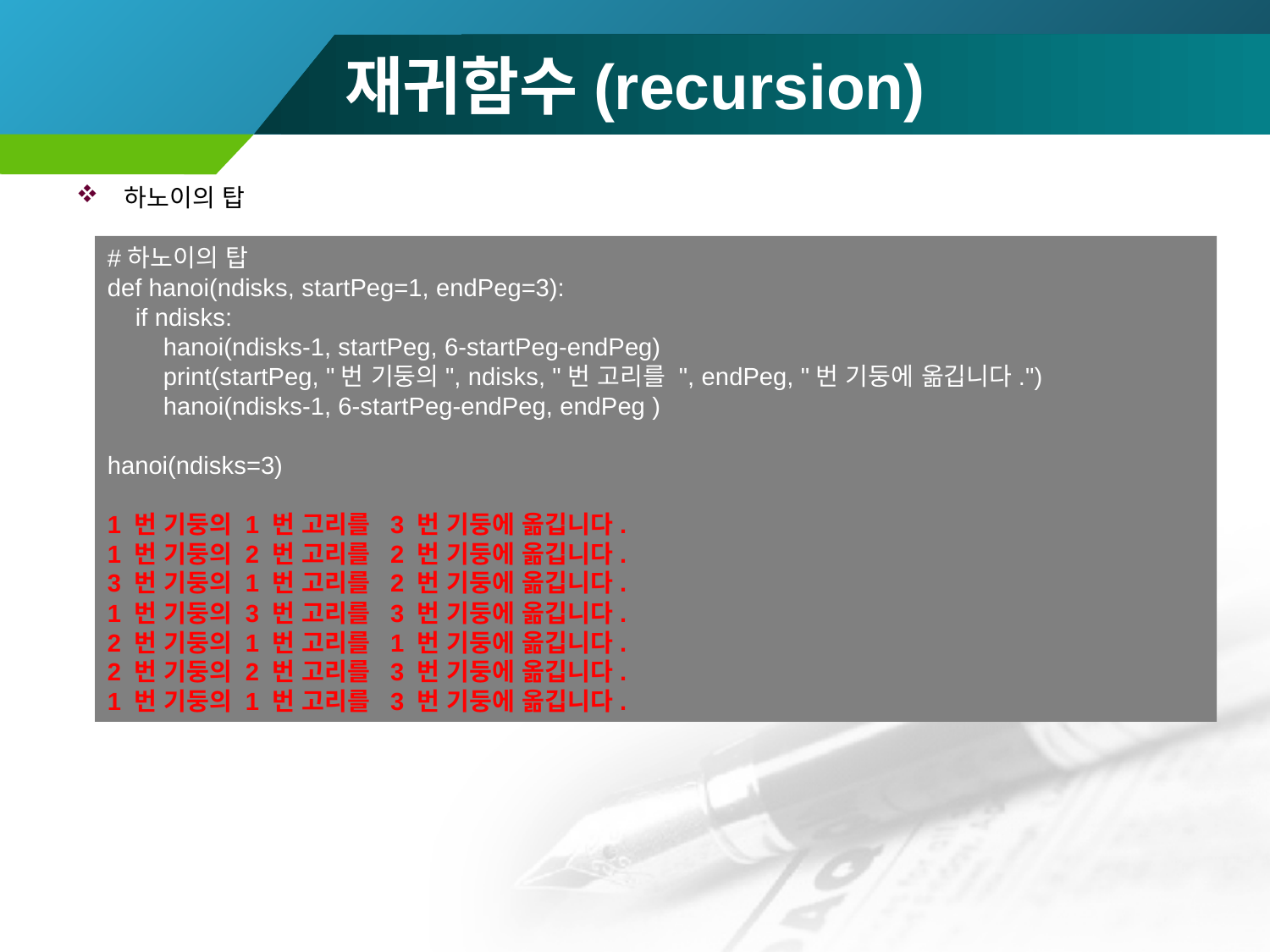

# 재귀함수(recursion)
하노이의 탑
#하노이의 탑
def hanoi(ndisks, startPeg=1, endPeg=3):
    if ndisks:
        hanoi(ndisks-1, startPeg, 6-startPeg-endPeg)
        print(startPeg, "번 기둥의", ndisks, "번 고리를 ", endPeg, "번 기둥에 옮깁니다.")
        hanoi(ndisks-1, 6-startPeg-endPeg, endPeg )

hanoi(ndisks=3)

1 번 기둥의 1 번 고리를  3 번 기둥에 옮깁니다.
1 번 기둥의 2 번 고리를  2 번 기둥에 옮깁니다.
3 번 기둥의 1 번 고리를  2 번 기둥에 옮깁니다.
1 번 기둥의 3 번 고리를  3 번 기둥에 옮깁니다.
2 번 기둥의 1 번 고리를  1 번 기둥에 옮깁니다.
2 번 기둥의 2 번 고리를  3 번 기둥에 옮깁니다.
1 번 기둥의 1 번 고리를  3 번 기둥에 옮깁니다.